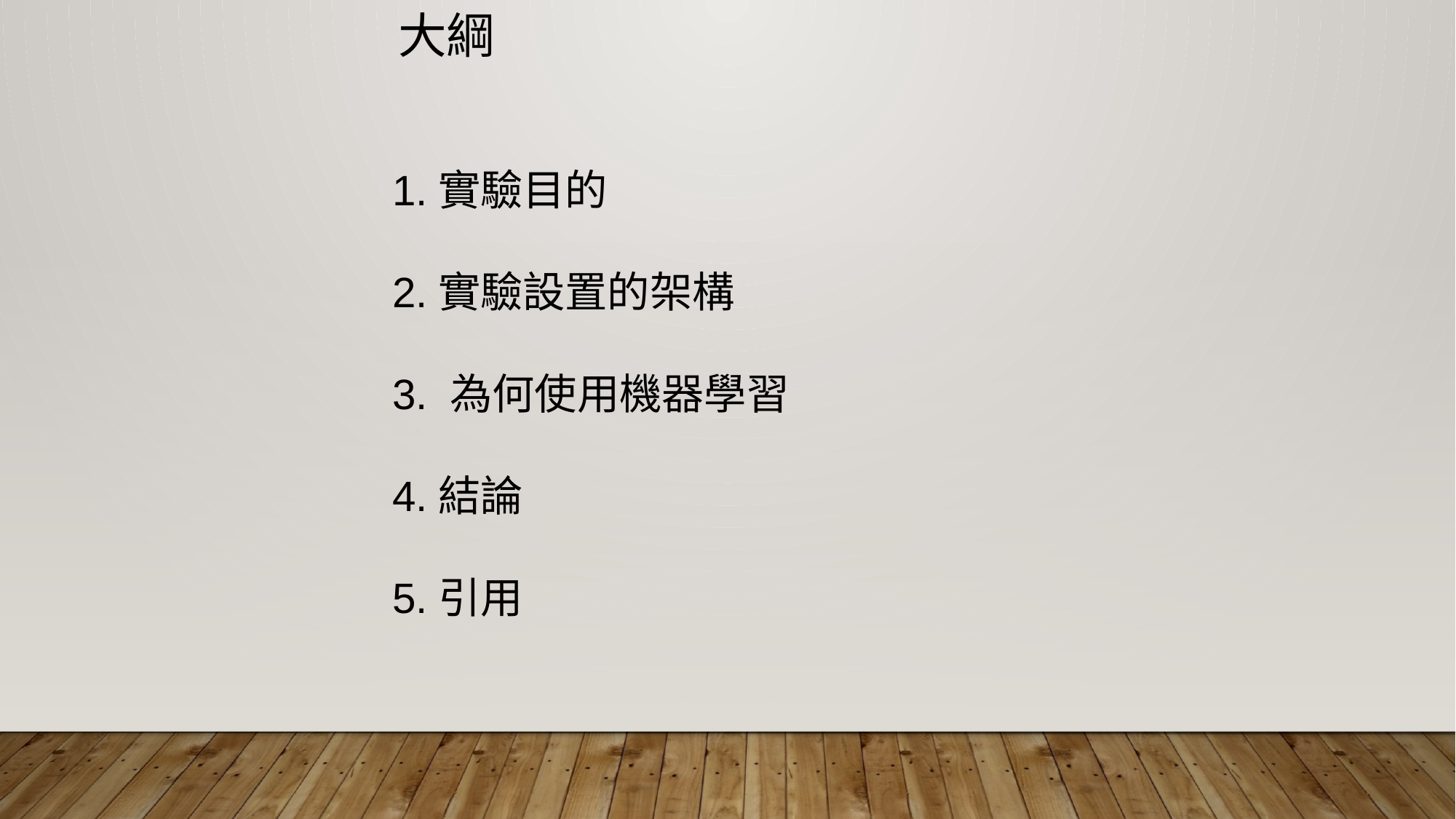

大綱
1.實驗目的

2.實驗設置的架構

3. 為何使用機器學習

4.結論

5.引用